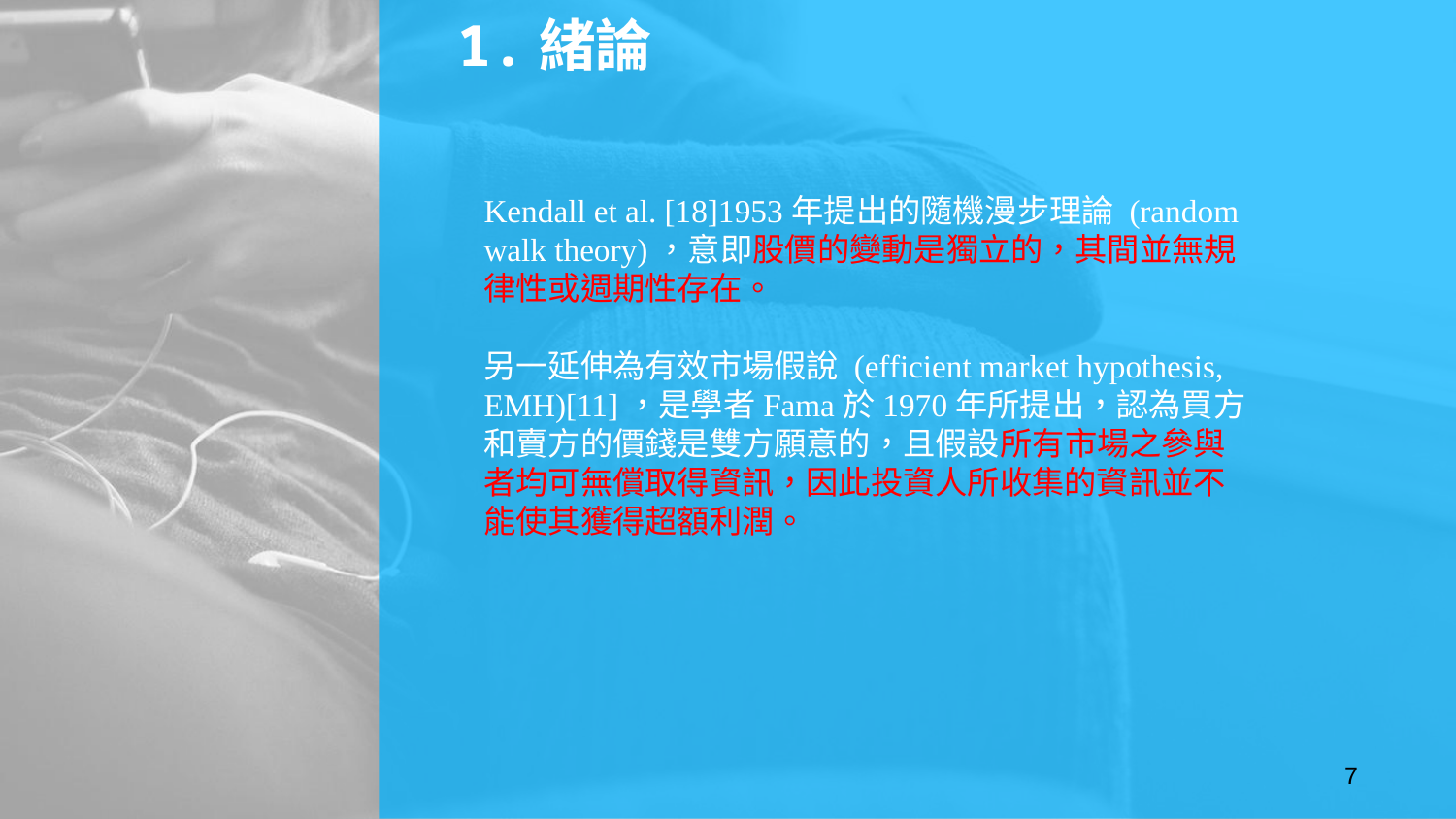

1.緒論
Kendall et al. [18]1953年提出的隨機漫步理論 (random walk theory)，意即股價的變動是獨立的，其間並無規律性或週期性存在。

另一延伸為有效市場假說 (efficient market hypothesis, EMH)[11]，是學者Fama於1970年所提出，認為買方和賣方的價錢是雙方願意的，且假設所有市場之參與者均可無償取得資訊，因此投資人所收集的資訊並不能使其獲得超額利潤。
7